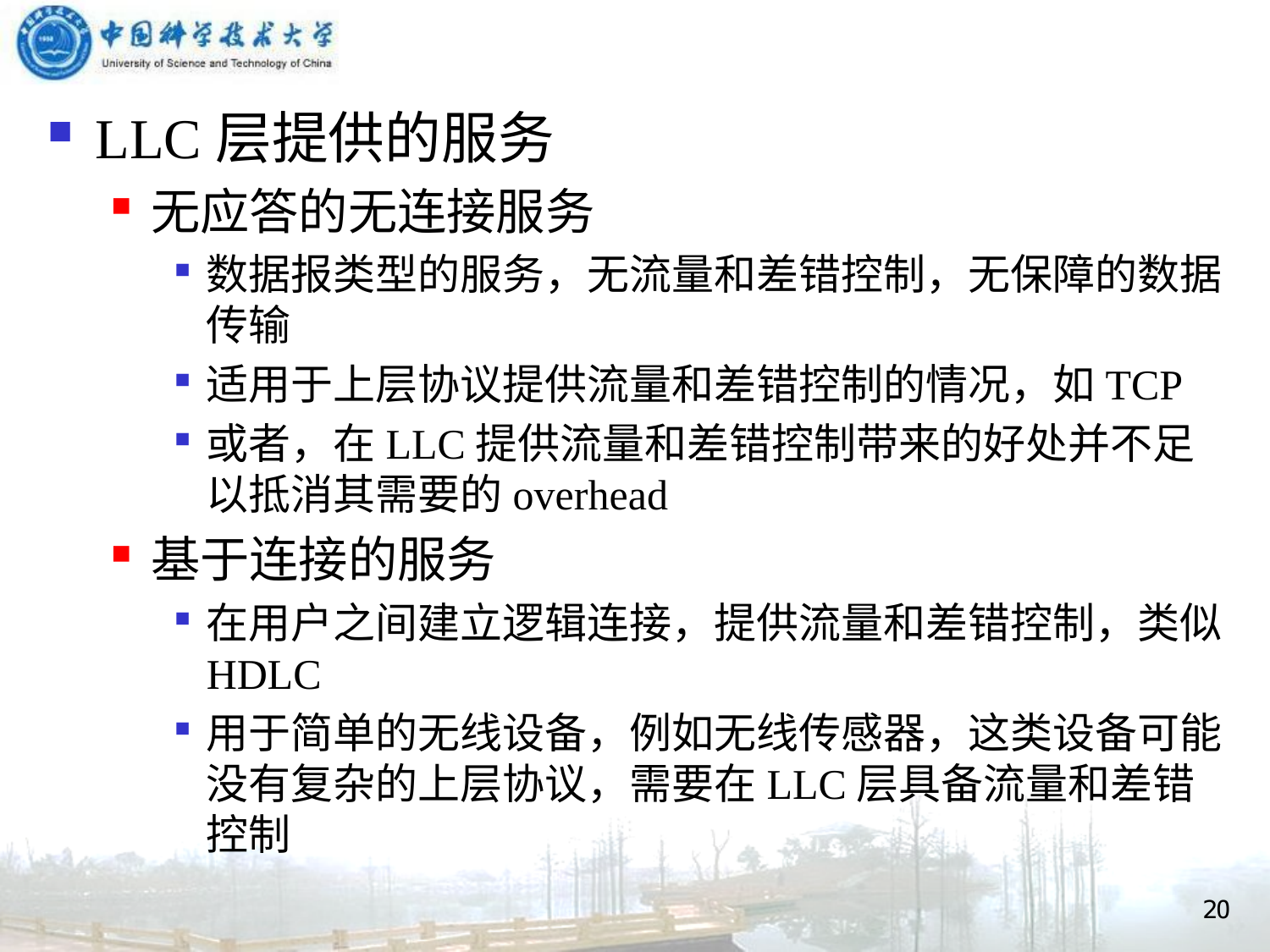

LLC层提供的服务
无应答的无连接服务
数据报类型的服务，无流量和差错控制，无保障的数据传输
适用于上层协议提供流量和差错控制的情况，如TCP
或者，在LLC提供流量和差错控制带来的好处并不足以抵消其需要的overhead
基于连接的服务
在用户之间建立逻辑连接，提供流量和差错控制，类似HDLC
用于简单的无线设备，例如无线传感器，这类设备可能没有复杂的上层协议，需要在LLC层具备流量和差错控制
20